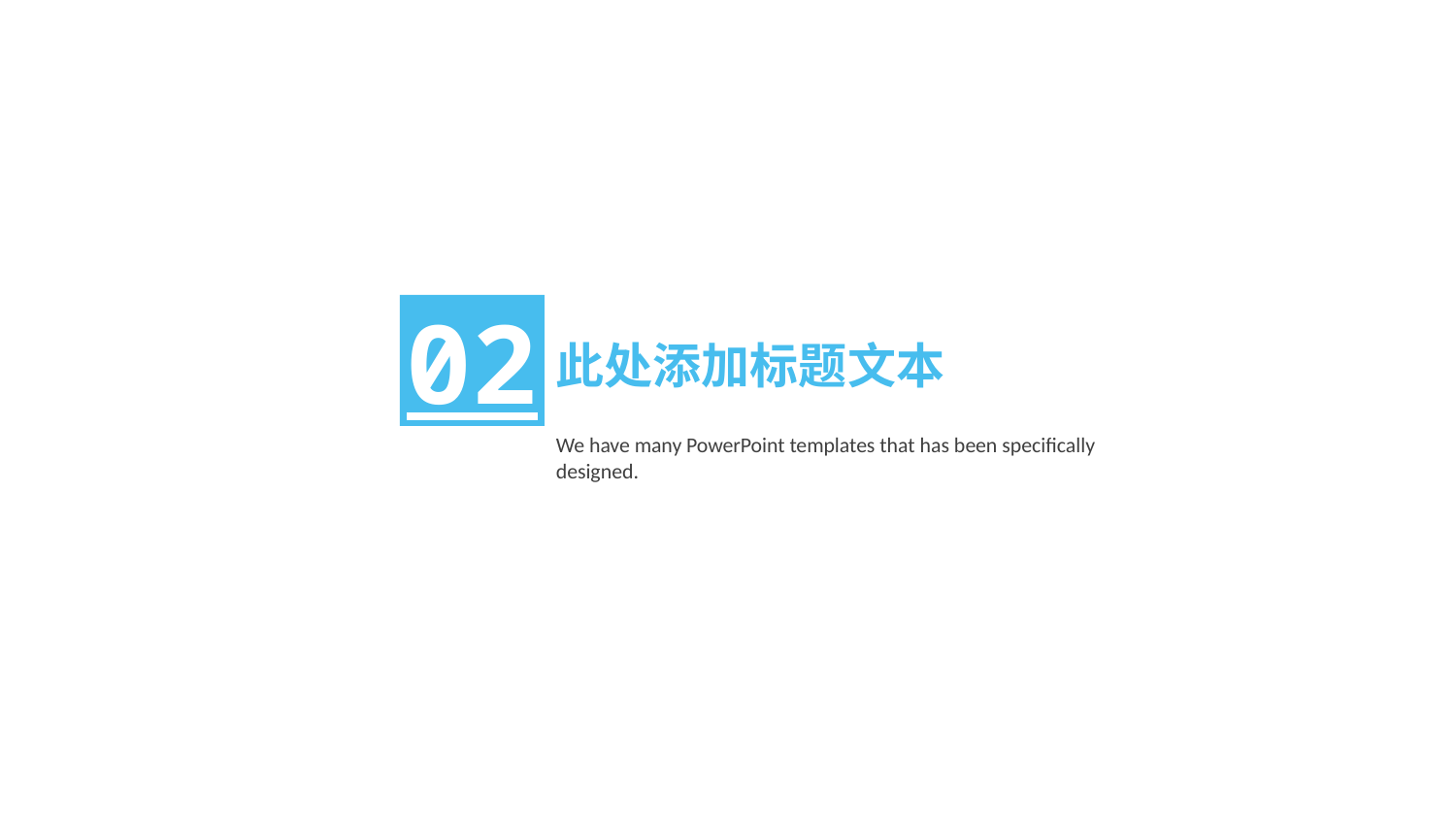

02
此处添加标题文本

We have many PowerPoint templates that has been specifically designed.